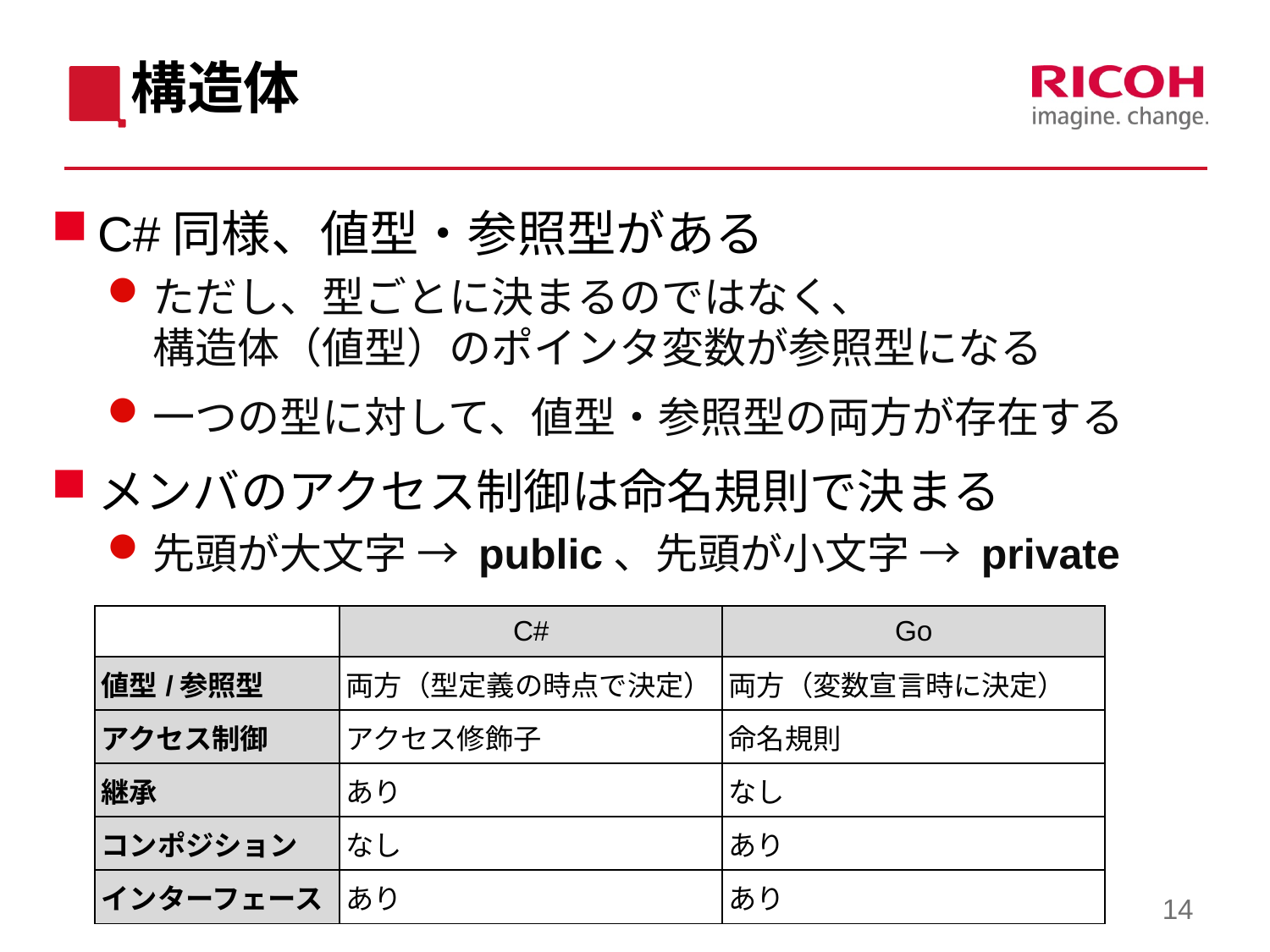

# 構造体
C#同様、値型・参照型がある
ただし、型ごとに決まるのではなく、
構造体（値型）のポインタ変数が参照型になる
一つの型に対して、値型・参照型の両方が存在する
メンバのアクセス制御は命名規則で決まる
先頭が大文字 → public、先頭が小文字 → private
|  | C# | Go |
| --- | --- | --- |
| 値型/参照型 | 両方（型定義の時点で決定） | 両方（変数宣言時に決定） |
| アクセス制御 | アクセス修飾子 | 命名規則 |
| 継承 | あり | なし |
| コンポジション | なし | あり |
| インターフェース | あり | あり |
14